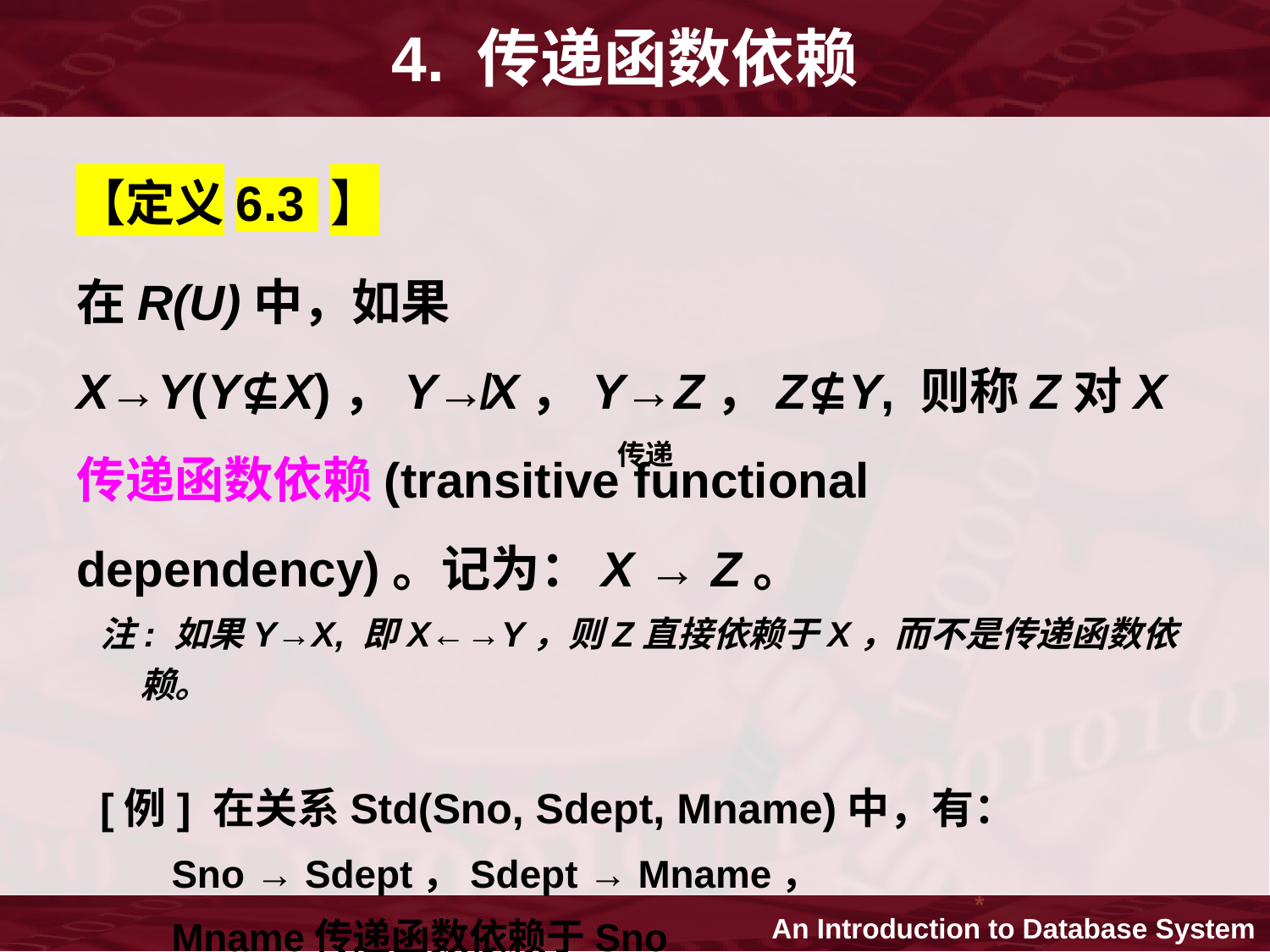

# 4. 传递函数依赖
【定义6.3 】
在R(U)中，如果X→Y(Y⊈X)，Y↛X，Y→Z，Z⊈Y, 则称Z对X传递函数依赖(transitive functional dependency)。记为：X → Z。
注: 如果Y→X, 即X←→Y，则Z直接依赖于X，而不是传递函数依赖。

[例] 在关系Std(Sno, Sdept, Mname)中，有：
Sno → Sdept，Sdept → Mname，
Mname传递函数依赖于Sno
传递

*